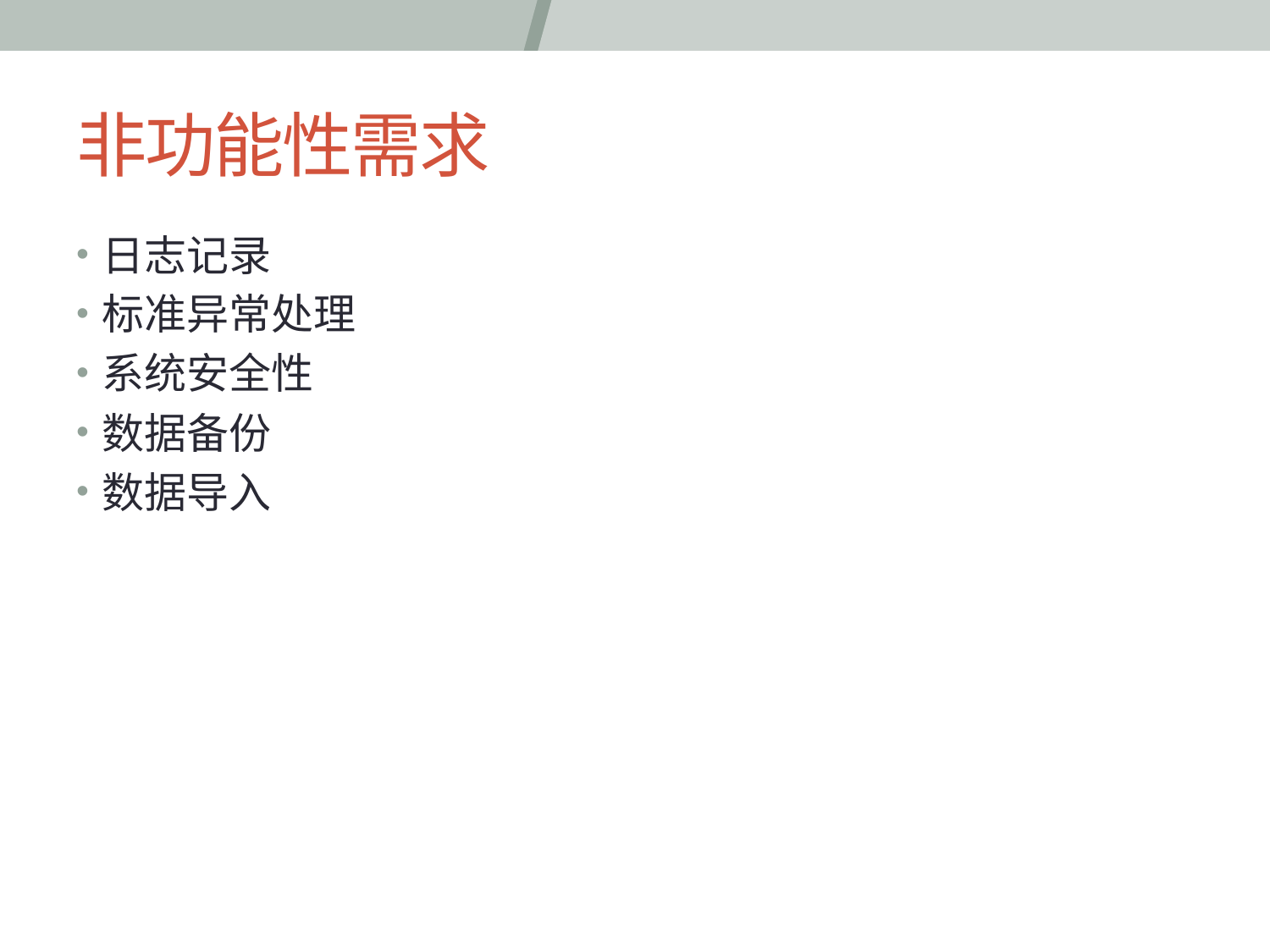

# 非功能性需求
日志记录
标准异常处理
系统安全性
数据备份
数据导入